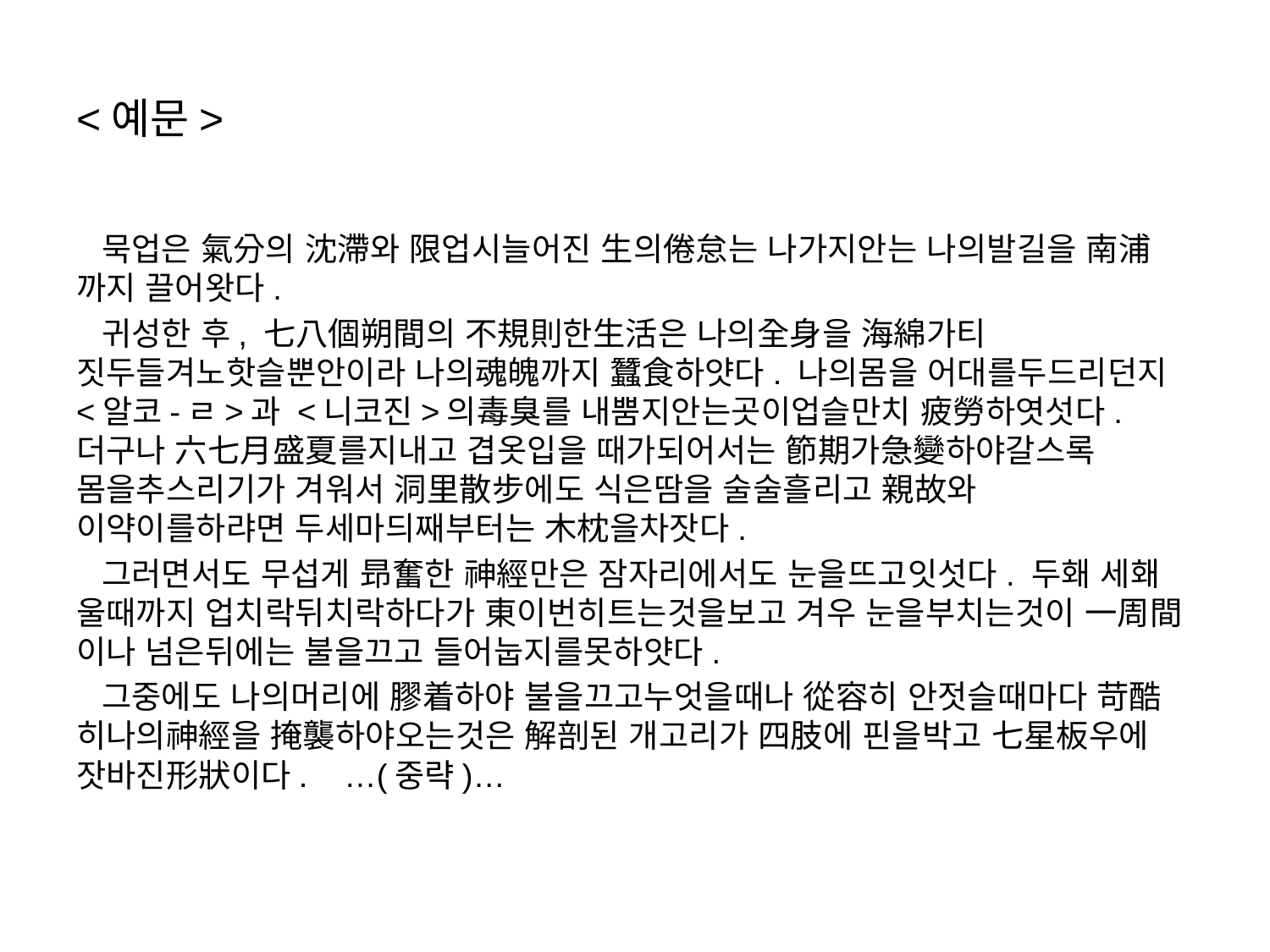

# <예문>
  묵업은 氣分의 沈滯와 限업시늘어진 生의倦怠는 나가지안는 나의발길을 南浦까지 끌어왓다.
  귀성한 후, 七八個朔間의 不規則한生活은 나의全身을 海綿가티 짓두들겨노핫슬뿐안이라 나의魂魄까지 蠶食하얏다. 나의몸을 어대를두드리던지 <알코-ㄹ>과 <니코진>의毒臭를 내뿜지안는곳이업슬만치 疲勞하엿섯다. 더구나 六七月盛夏를지내고 겹옷입을 때가되어서는 節期가急變하야갈스록 몸을추스리기가 겨워서 洞里散步에도 식은땀을 술술흘리고 親故와 이약이를하랴면 두세마듸째부터는 木枕을차잣다.
  그러면서도 무섭게 昻奮한 神經만은 잠자리에서도 눈을뜨고잇섯다. 두홰 세홰 울때까지 업치락뒤치락하다가 東이번히트는것을보고 겨우 눈을부치는것이 一周間이나 넘은뒤에는 불을끄고 들어눕지를못하얏다.
  그중에도 나의머리에 膠着하야 불을끄고누엇을때나 從容히 안젓슬때마다 苛酷히나의神經을 掩襲하야오는것은 解剖된 개고리가 四肢에 핀을박고 七星板우에 잣바진形狀이다.    …(중략)…